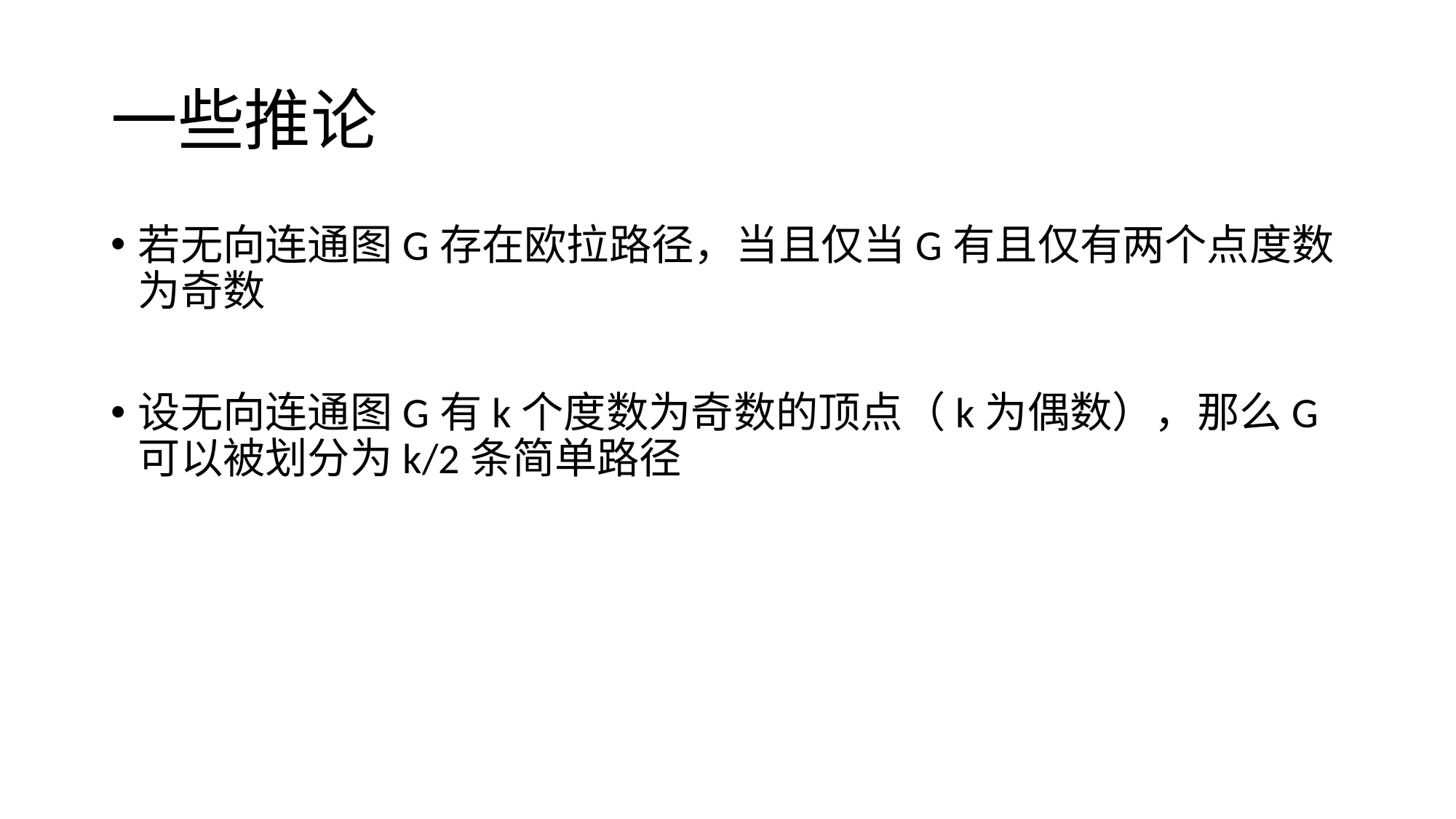

# 一些推论
若无向连通图G存在欧拉路径，当且仅当G有且仅有两个点度数为奇数

设无向连通图G有k个度数为奇数的顶点（k为偶数），那么G可以被划分为k/2条简单路径